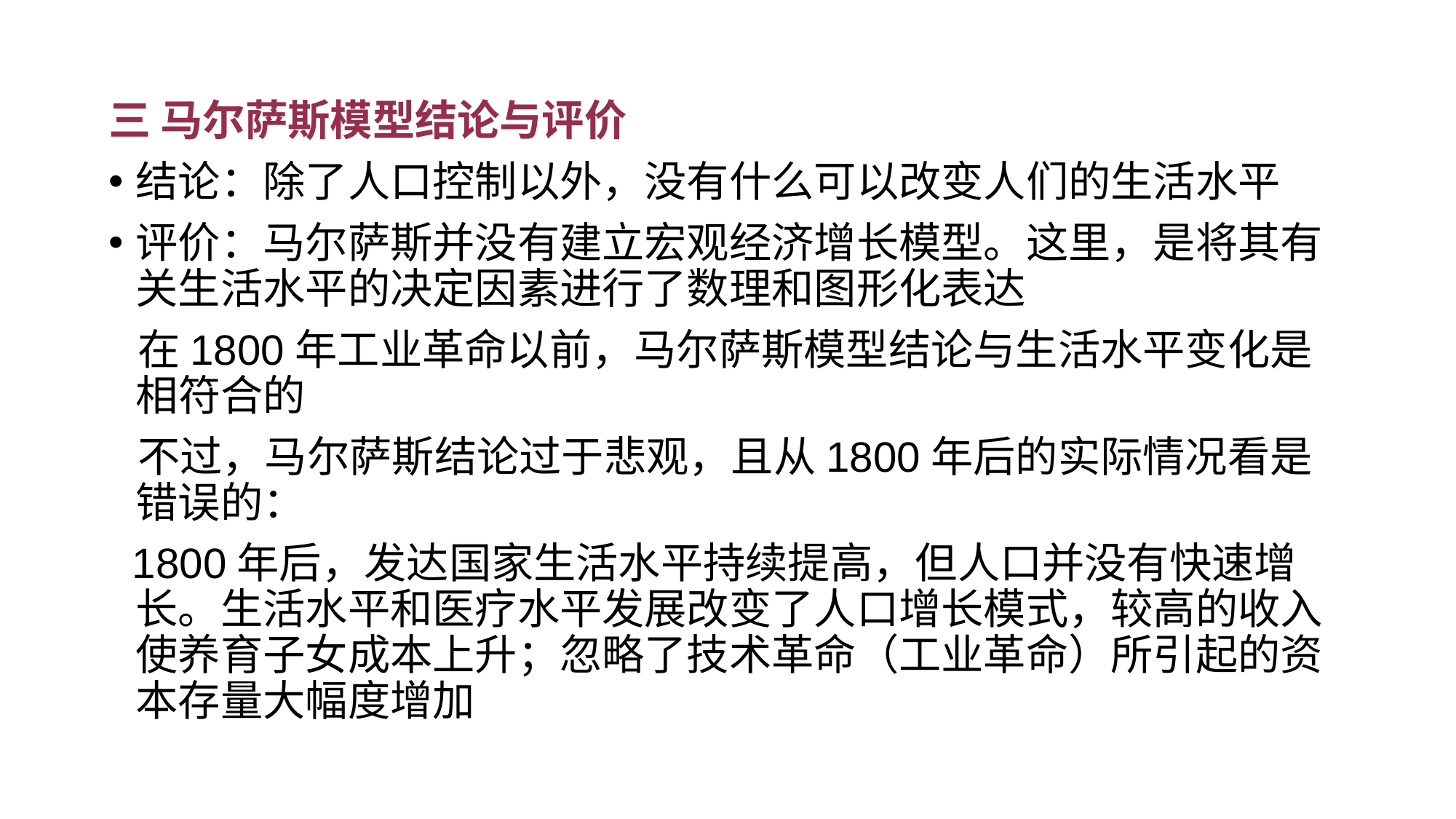

三 马尔萨斯模型结论与评价
结论：除了人口控制以外，没有什么可以改变人们的生活水平
评价：马尔萨斯并没有建立宏观经济增长模型。这里，是将其有关生活水平的决定因素进行了数理和图形化表达
  在1800年工业革命以前，马尔萨斯模型结论与生活水平变化是相符合的
  不过，马尔萨斯结论过于悲观，且从1800年后的实际情况看是错误的：
  1800年后，发达国家生活水平持续提高，但人口并没有快速增长。生活水平和医疗水平发展改变了人口增长模式，较高的收入使养育子女成本上升；忽略了技术革命（工业革命）所引起的资本存量大幅度增加